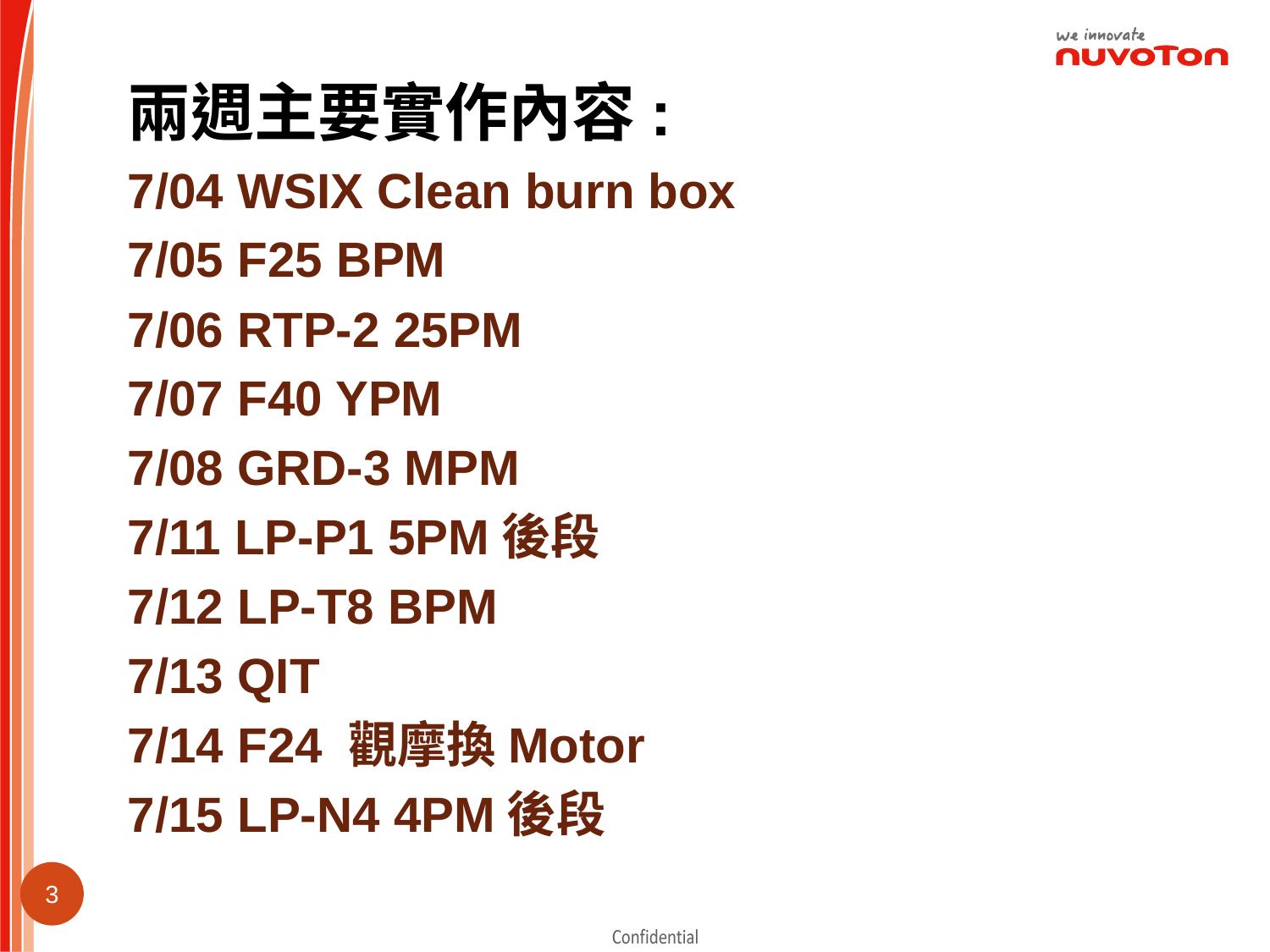

兩週主要實作內容:
7/04 WSIX Clean burn box
7/05 F25 BPM
7/06 RTP-2 25PM
7/07 F40 YPM
7/08 GRD-3 MPM
7/11 LP-P1 5PM後段
7/12 LP-T8 BPM
7/13 QIT
7/14 F24 觀摩換Motor
7/15 LP-N4 4PM後段

3